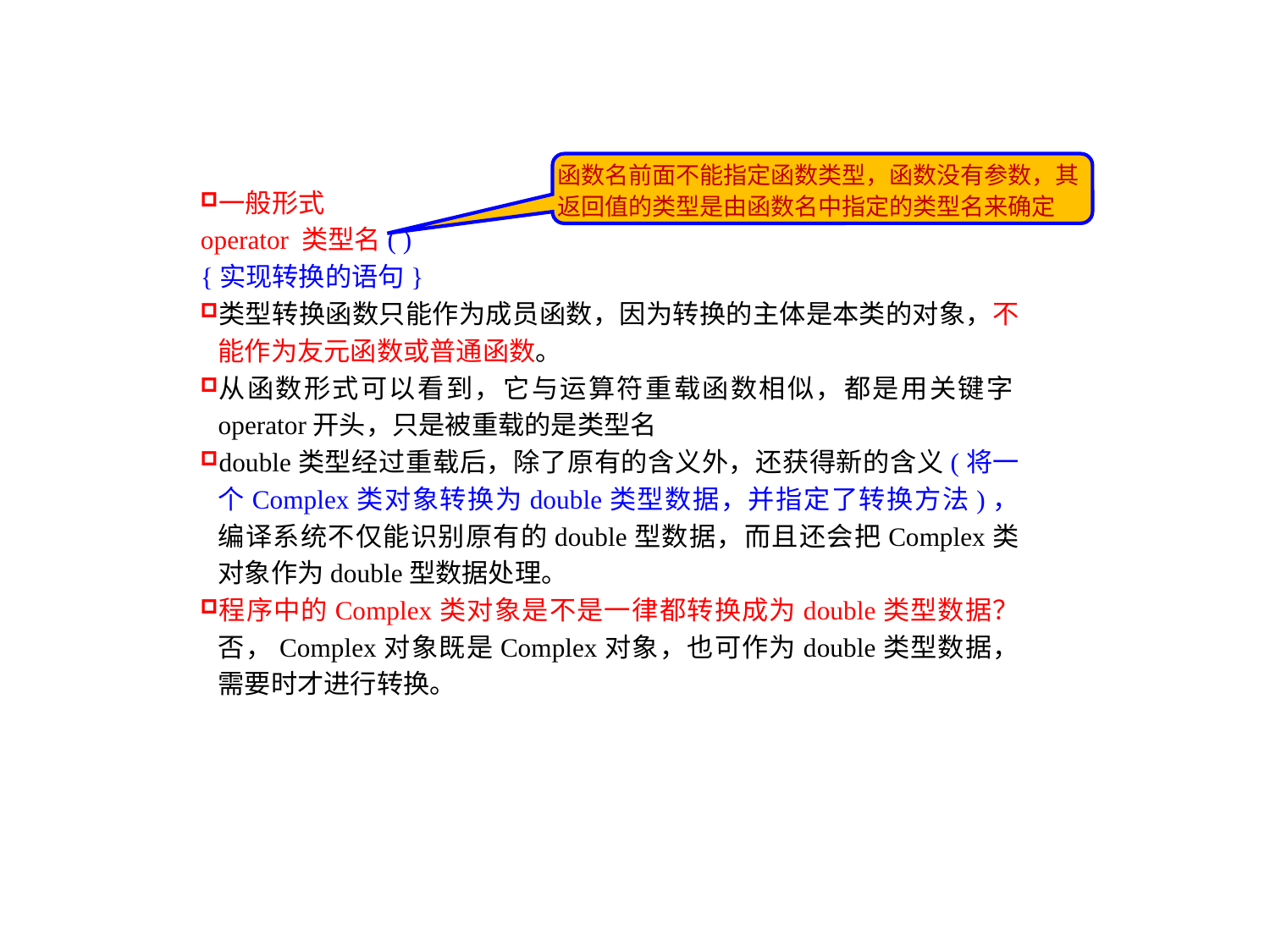

函数名前面不能指定函数类型，函数没有参数，其返回值的类型是由函数名中指定的类型名来确定
一般形式
operator 类型名( )
{实现转换的语句}
类型转换函数只能作为成员函数，因为转换的主体是本类的对象，不能作为友元函数或普通函数。
从函数形式可以看到，它与运算符重载函数相似，都是用关键字operator开头，只是被重载的是类型名
double类型经过重载后，除了原有的含义外，还获得新的含义(将一个Complex类对象转换为double类型数据，并指定了转换方法)， 编译系统不仅能识别原有的double型数据，而且还会把Complex类对象作为double型数据处理。
程序中的Complex类对象是不是一律都转换成为double类型数据？否，Complex对象既是Complex对象，也可作为double类型数据，需要时才进行转换。